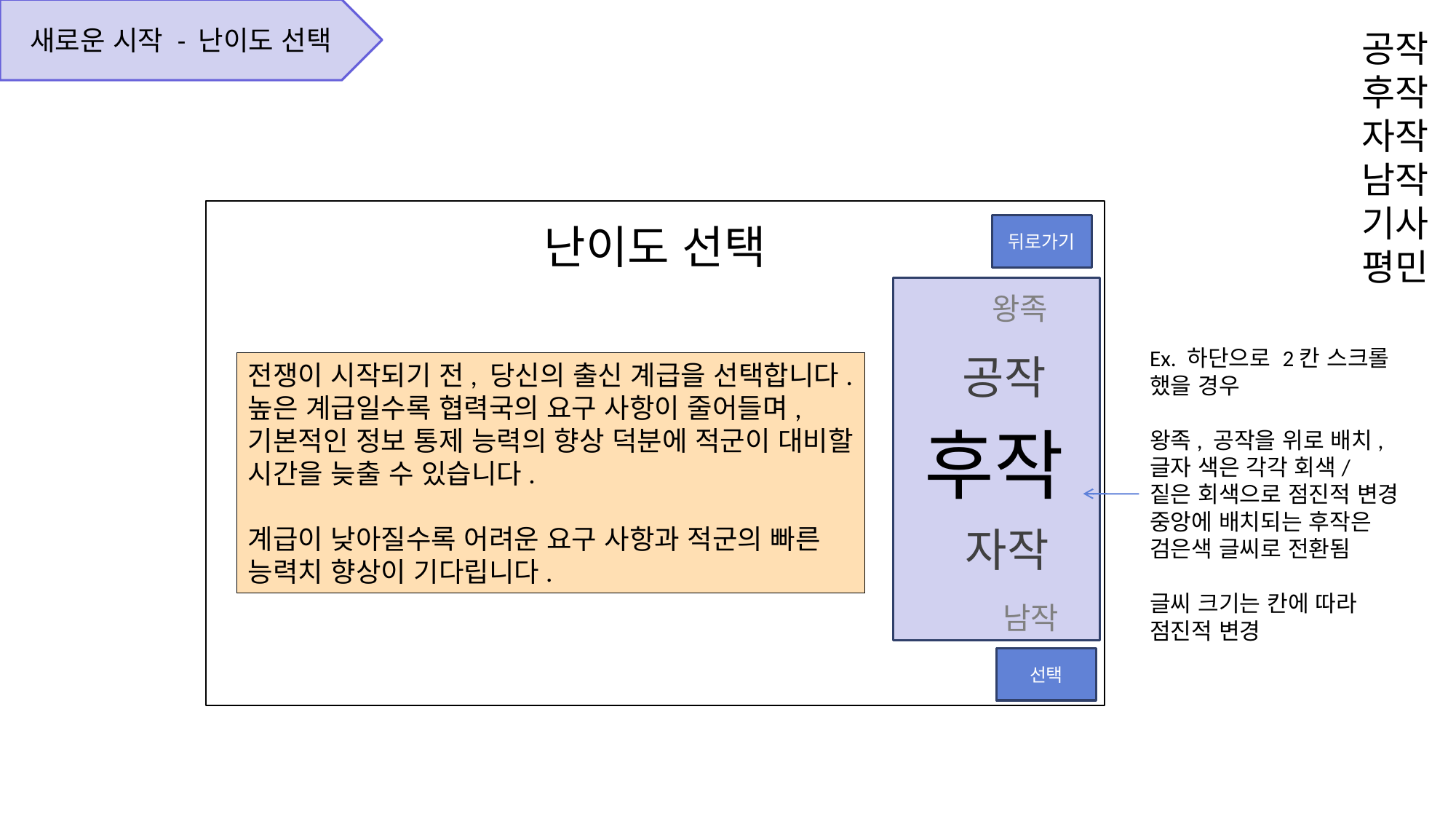

새로운 시작 - 난이도 선택
공작 후작 자작 남작 기사 평민

난이도 선택
뒤로가기

왕족
Ex. 하단으로 2칸 스크롤
했을 경우

왕족, 공작을 위로 배치,
글자 색은 각각 회색/
짙은 회색으로 점진적 변경
중앙에 배치되는 후작은
검은색 글씨로 전환됨

글씨 크기는 칸에 따라
점진적 변경
공작
전쟁이 시작되기 전, 당신의 출신 계급을 선택합니다.
높은 계급일수록 협력국의 요구 사항이 줄어들며,
기본적인 정보 통제 능력의 향상 덕분에 적군이 대비할
시간을 늦출 수 있습니다.

계급이 낮아질수록 어려운 요구 사항과 적군의 빠른
능력치 향상이 기다립니다.
후작
자작
남작
선택